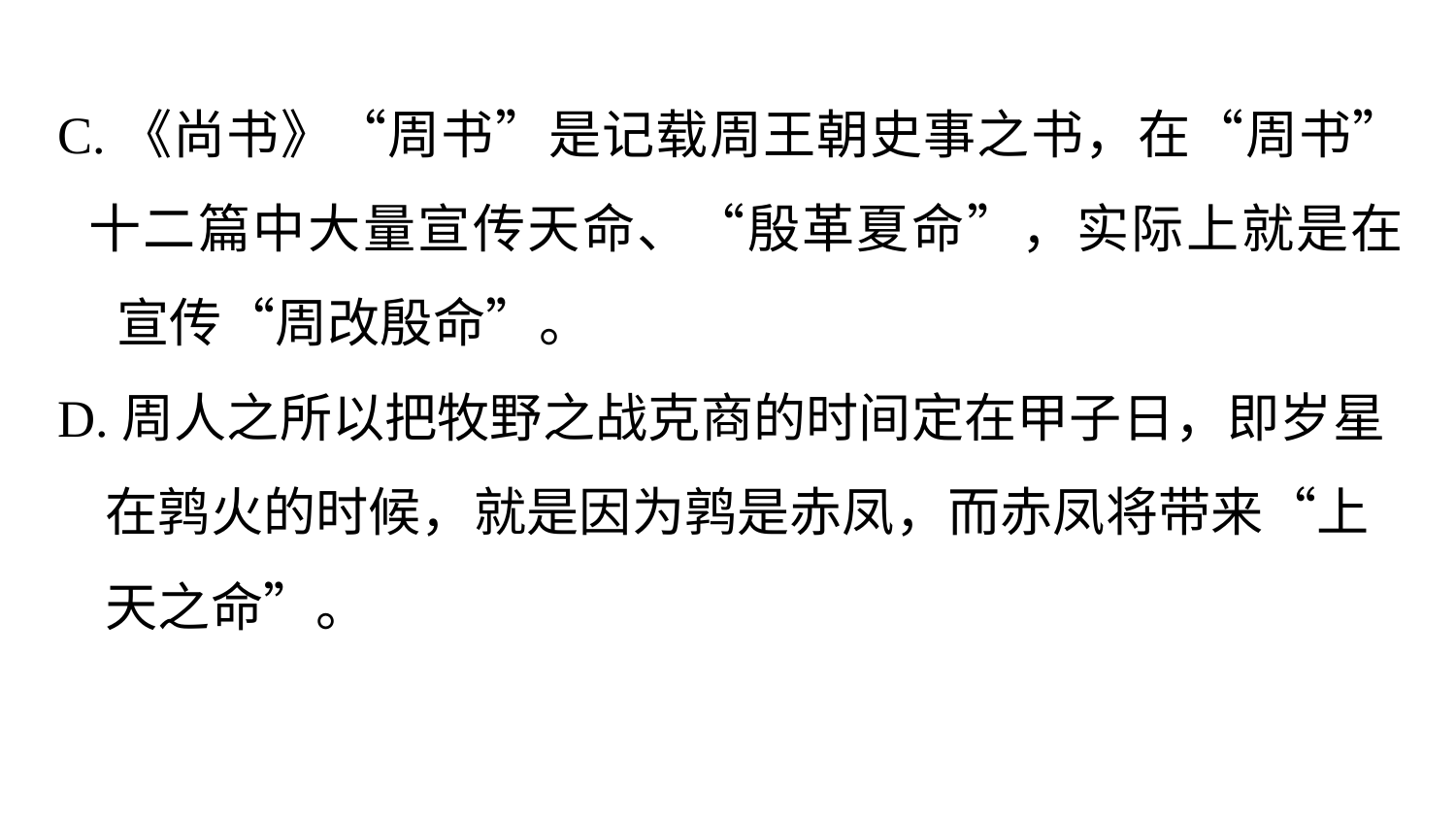

C.《尚书》“周书”是记载周王朝史事之书，在“周书”
  十二篇中大量宣传天命、“殷革夏命”，实际上就是在
     宣传“周改殷命”。
D.周人之所以把牧野之战克商的时间定在甲子日，即岁星
    在鹑火的时候，就是因为鹑是赤凤，而赤凤将带来“上
    天之命”。